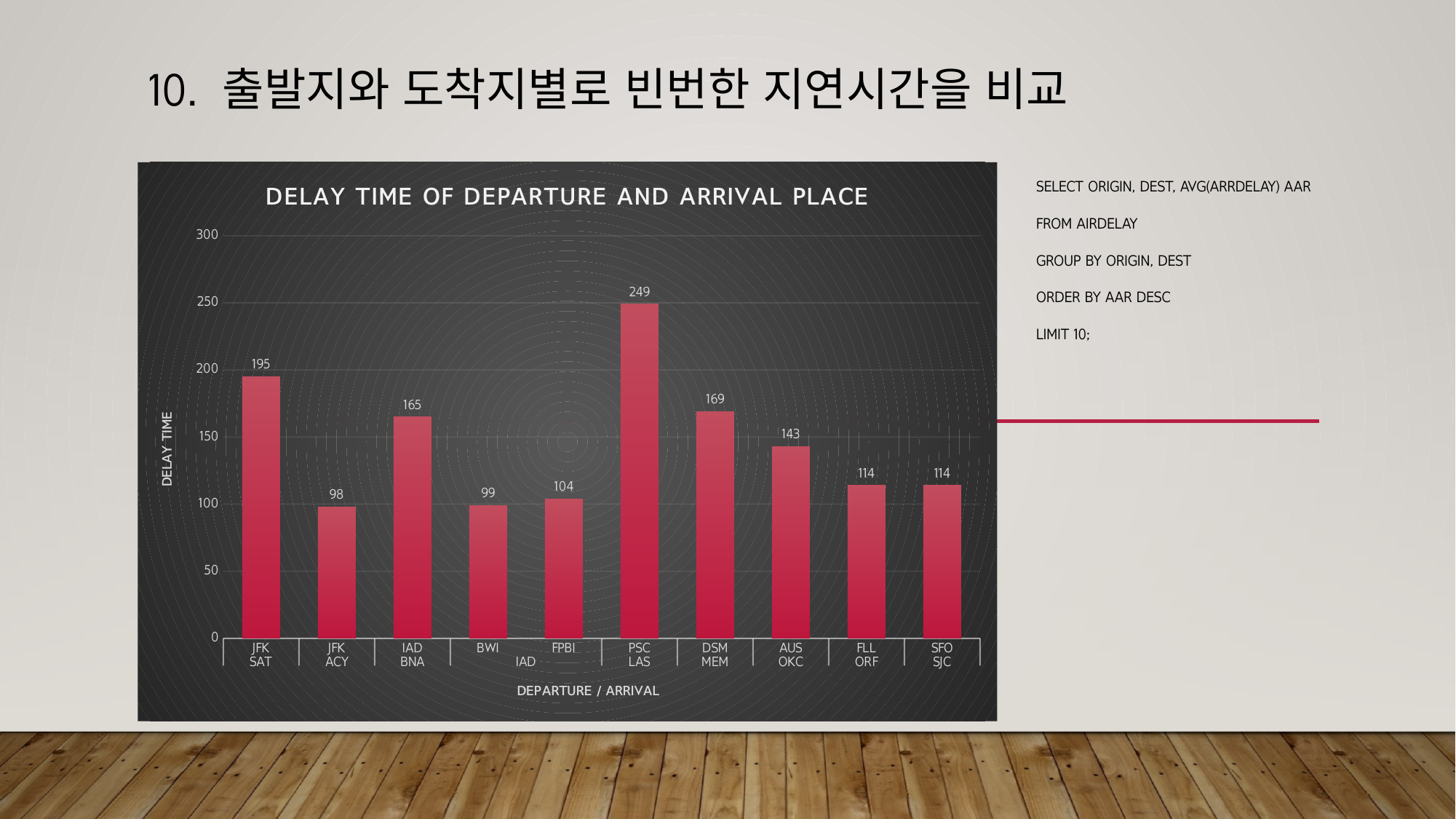

# 10. 출발지와 도착지별로 빈번한 지연시간을 비교

### Chart: DELAY TIME OF DEPARTURE AND ARRIVAL PLACE

| Category | 요약 |
|---|---|
| JFK | 195.0 |
| JFK | 98.0 |
| IAD | 165.0 |
| BWI | 99.0 |
| FPBI | 104.0 |
| PSC | 249.0 |
| DSM | 169.0 |
| AUS | 143.0 |
| FLL | 114.0 |
| SFO | 114.0 |
select origin, dest, avg(arrdelay) aar
from airdelay
group by origin, dest
order by aar desc
limit 10;